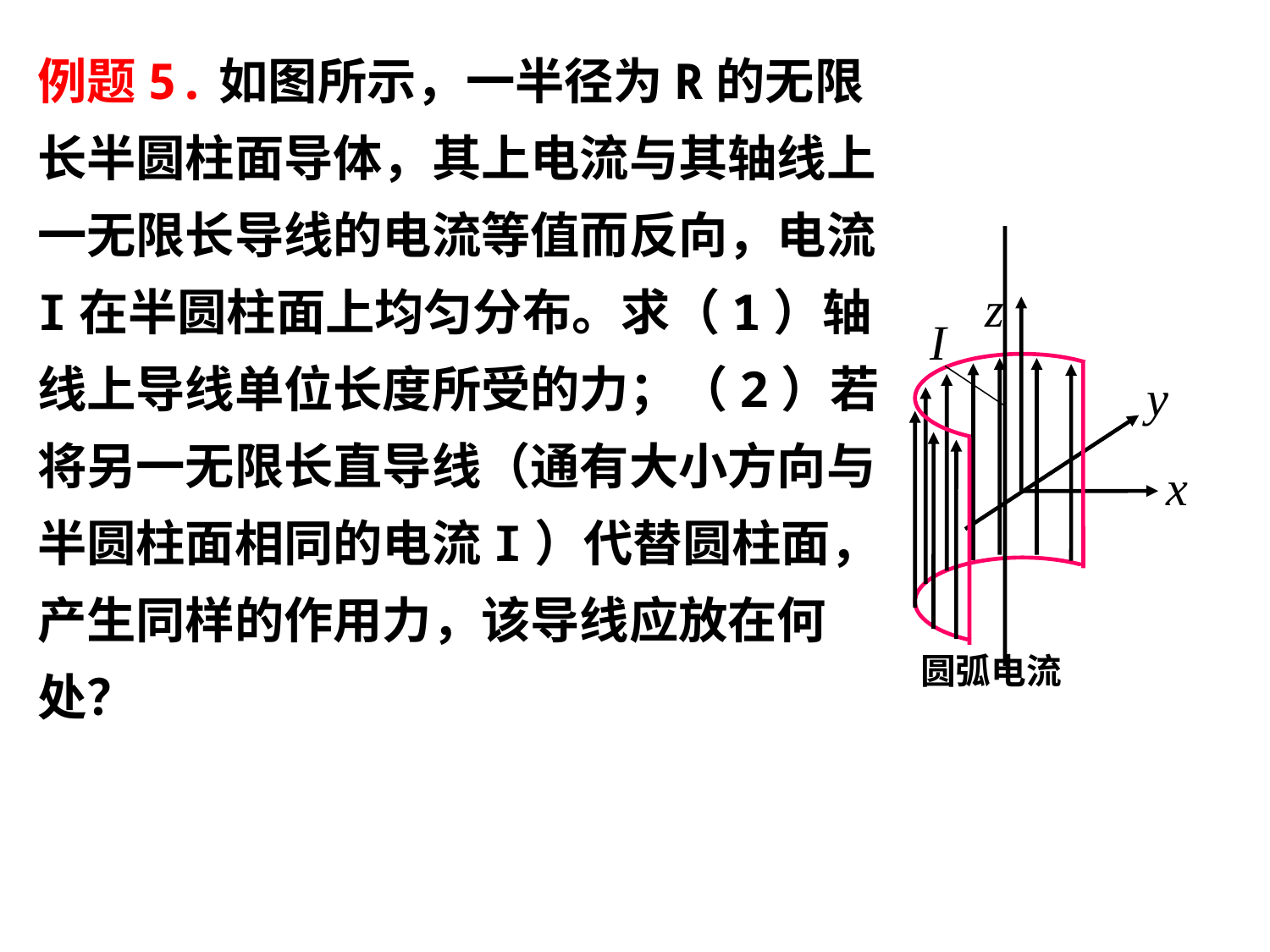

例题5.如图所示，一半径为R的无限长半圆柱面导体，其上电流与其轴线上一无限长导线的电流等值而反向，电流I在半圆柱面上均匀分布。求（1）轴线上导线单位长度所受的力；（2）若将另一无限长直导线（通有大小方向与半圆柱面相同的电流I）代替圆柱面，产生同样的作用力，该导线应放在何处？

z

I

 y

x

圆弧电流